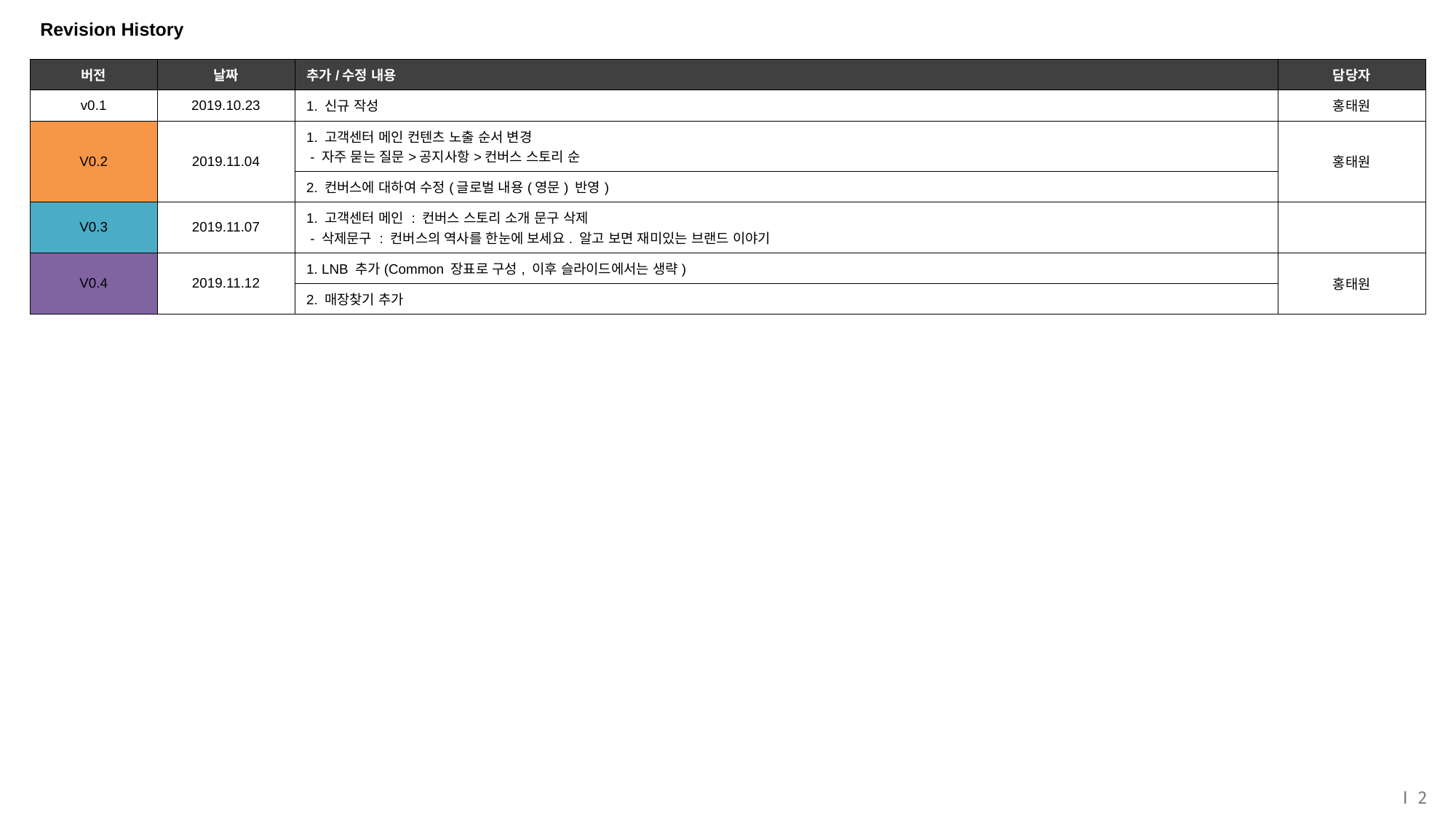

# Revision History
| 버전 | 날짜 | 추가/수정 내용 | 담당자 |
| --- | --- | --- | --- |
| v0.1 | 2019.10.23 | 1. 신규 작성 | 홍태원 |
| V0.2 | 2019.11.04 | 1. 고객센터 메인 컨텐츠 노출 순서 변경 - 자주 묻는 질문>공지사항>컨버스 스토리 순 | 홍태원 |
|  |  | 2. 컨버스에 대하여 수정(글로벌 내용(영문) 반영) |  |
| V0.3 | 2019.11.07 | 1. 고객센터 메인 : 컨버스 스토리 소개 문구 삭제 - 삭제문구 : 컨버스의 역사를 한눈에 보세요. 알고 보면 재미있는 브랜드 이야기 |  |
| V0.4 | 2019.11.12 | 1. LNB 추가(Common 장표로 구성, 이후 슬라이드에서는 생략) | 홍태원 |
|  |  | 2. 매장찾기 추가 |  |